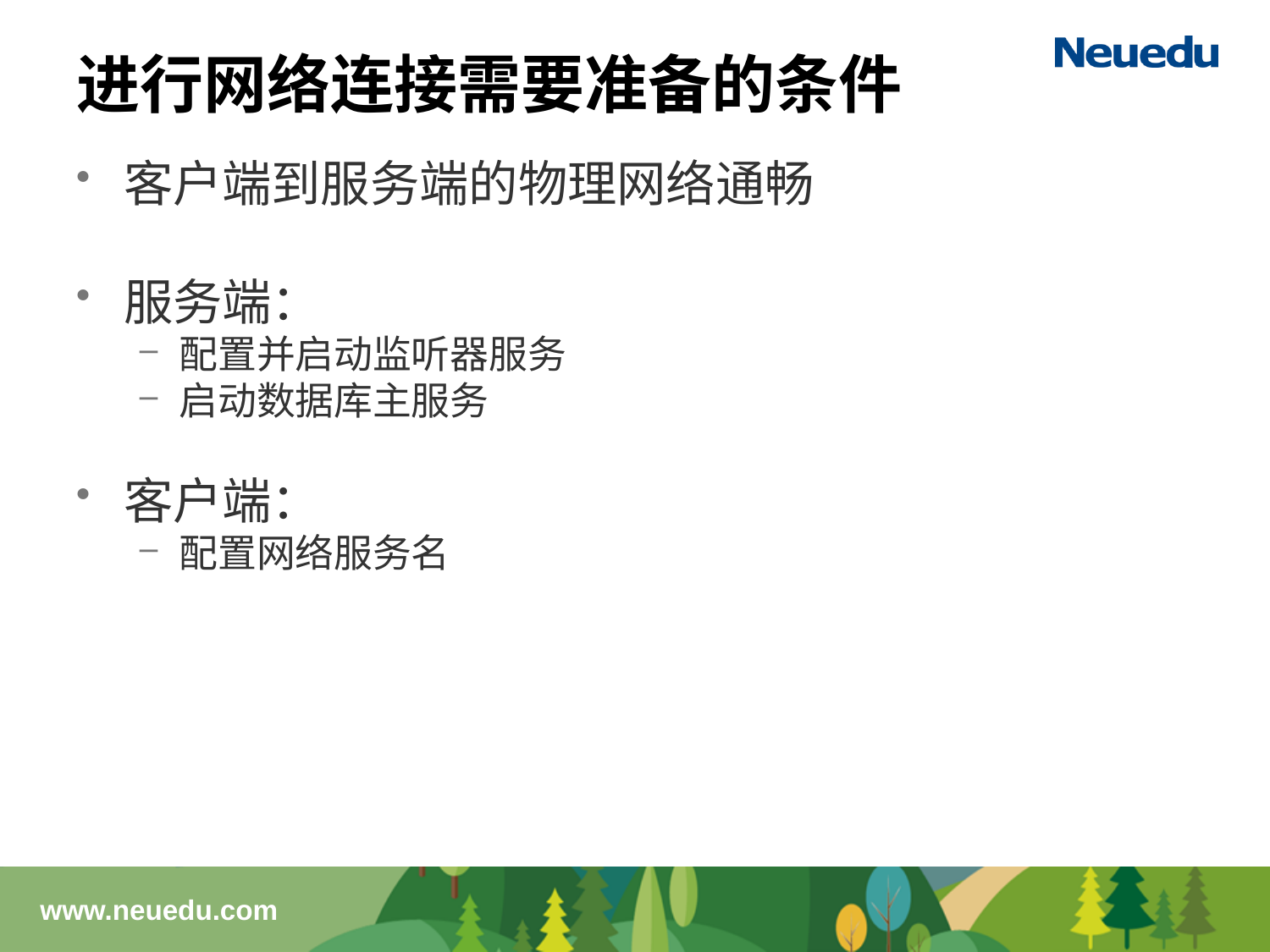

# 进行网络连接需要准备的条件
客户端到服务端的物理网络通畅

服务端：
配置并启动监听器服务
启动数据库主服务

客户端：
配置网络服务名